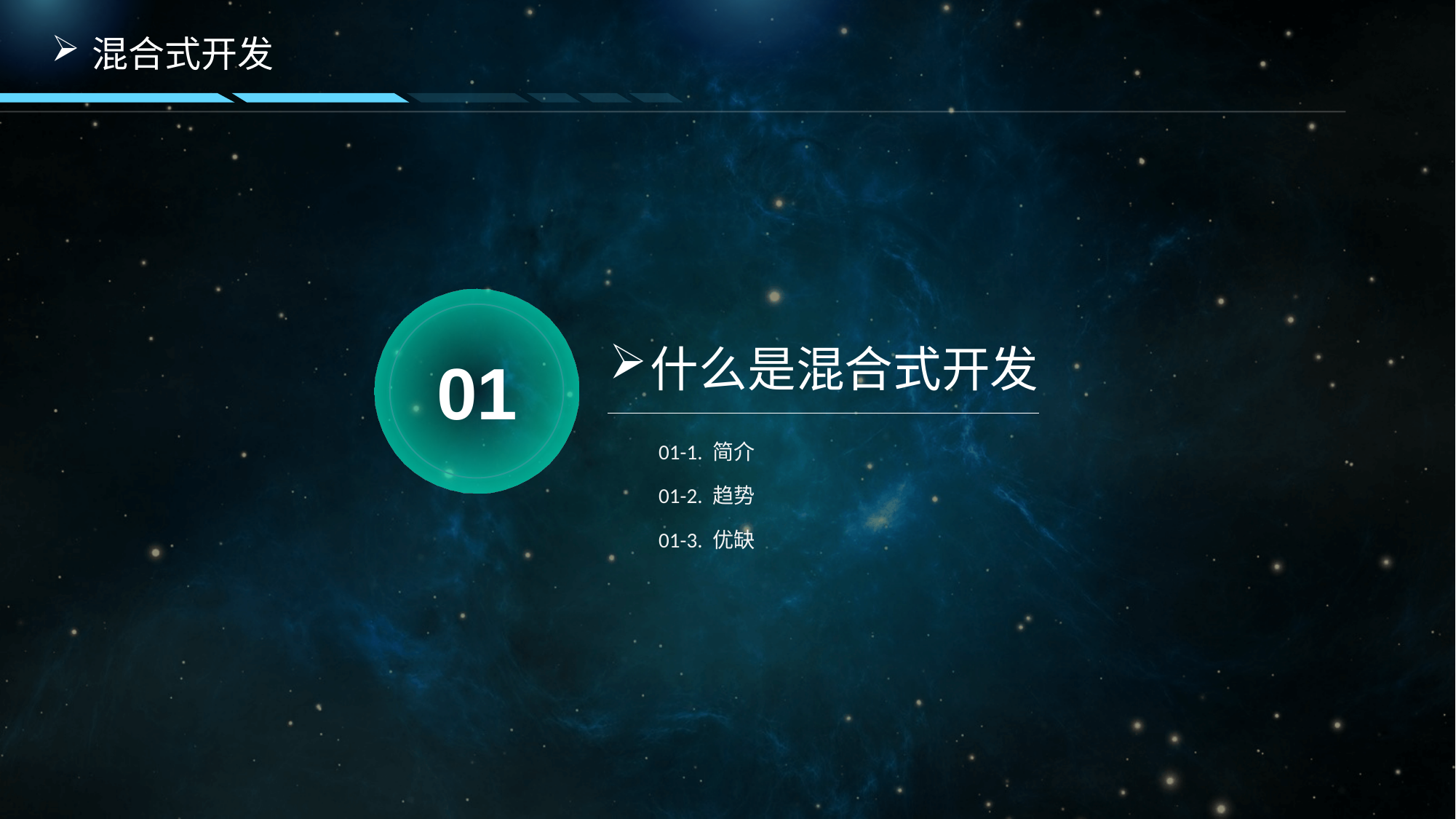

混合式开发

01
什么是混合式开发
01-1. 简介
01-2. 趋势
01-3. 优缺